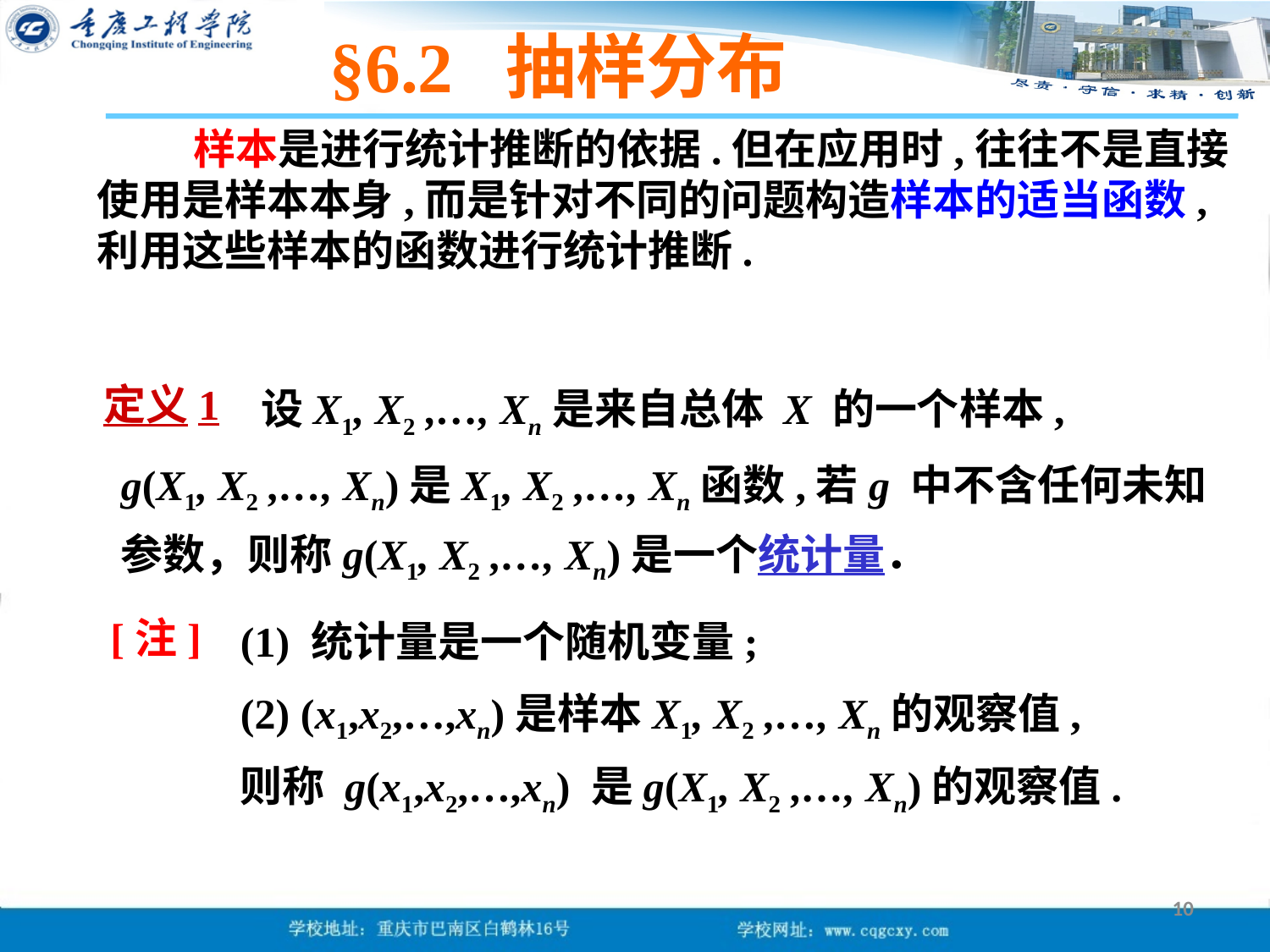

§6.2  抽样分布
         样本是进行统计推断的依据.但在应用时,往往不是直接使用是样本本身,而是针对不同的问题构造样本的适当函数,利用这些样本的函数进行统计推断.

定义1
设X1, X2 ,…, Xn是来自总体 X 的一个样本,
g(X1, X2 ,…, Xn)是X1, X2 ,…, Xn函数,若g 中不含任何未知参数，则称g(X1, X2 ,…, Xn)是一个统计量．
[注]
(1) 统计量是一个随机变量;
(2) (x1,x2,…,xn)是样本X1, X2 ,…, Xn的观察值,
则称 g(x1,x2,…,xn) 是g(X1, X2 ,…, Xn)的观察值.
10